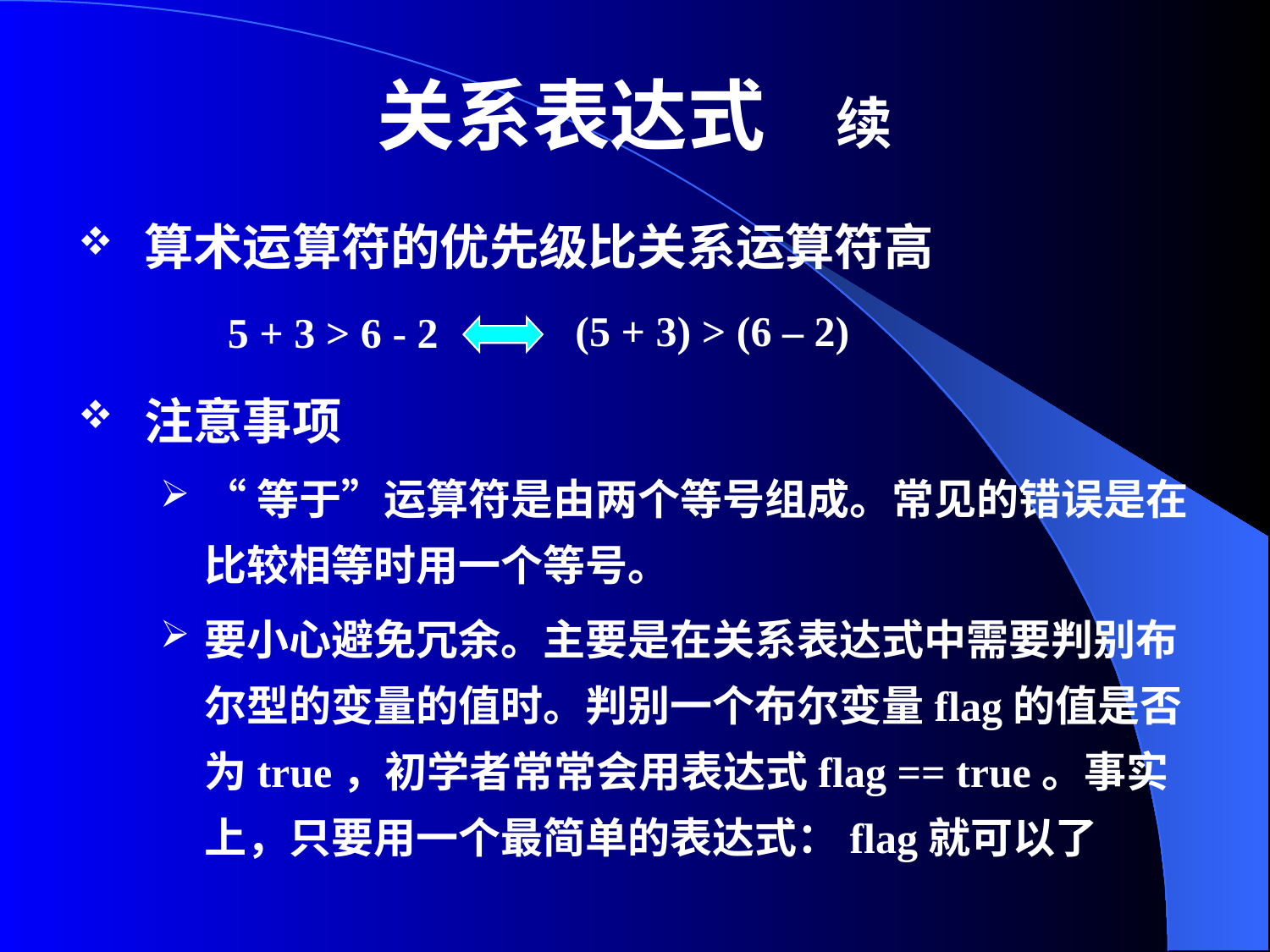

# 关系表达式    续
算术运算符的优先级比关系运算符高

注意事项
“等于”运算符是由两个等号组成。常见的错误是在比较相等时用一个等号。
要小心避免冗余。主要是在关系表达式中需要判别布尔型的变量的值时。判别一个布尔变量flag的值是否为true，初学者常常会用表达式flag == true。事实上，只要用一个最简单的表达式：flag就可以了
(5 + 3) > (6 – 2)
5 + 3 > 6 - 2